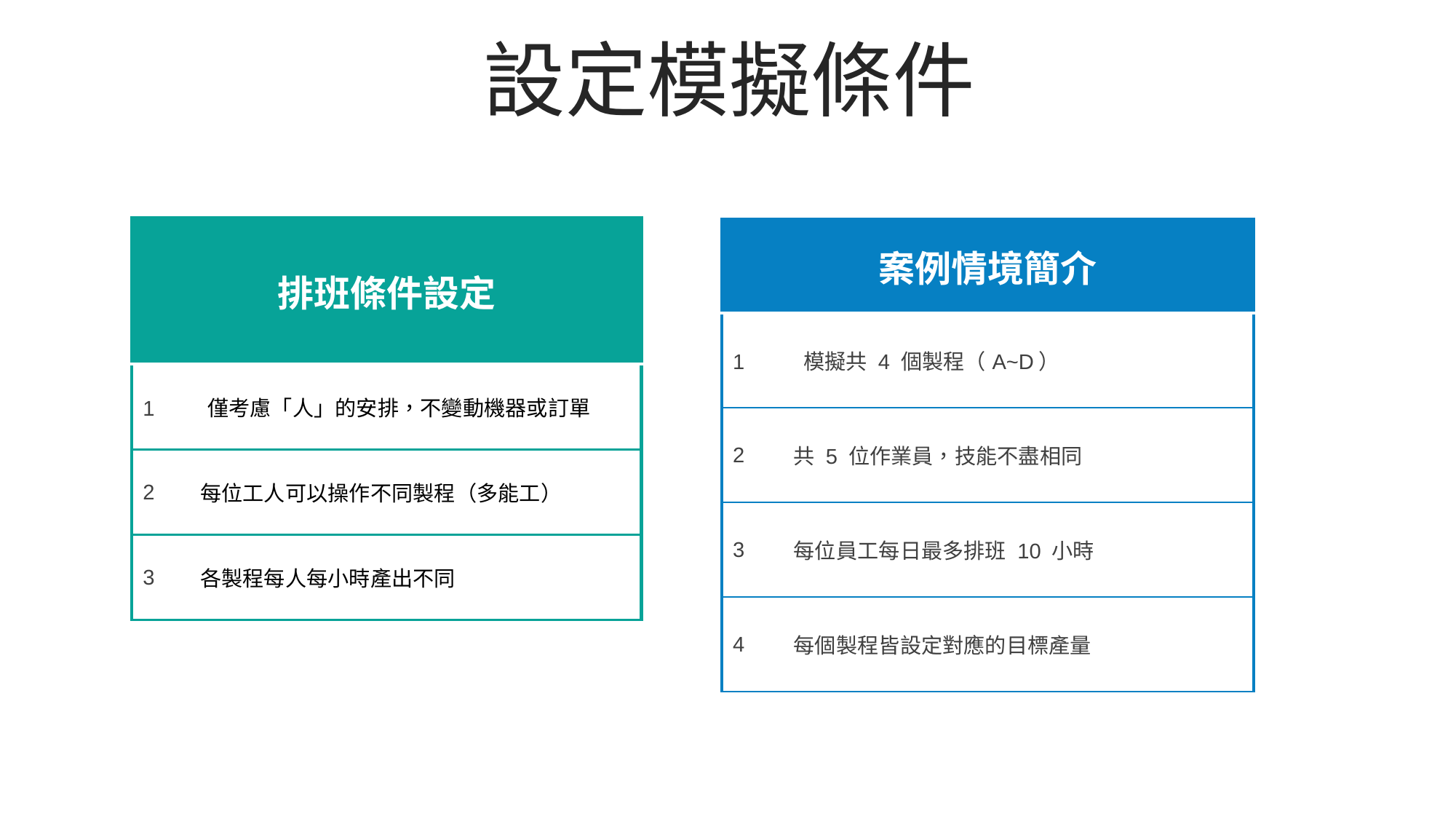

設定模擬條件
| 排班條件設定 |  |  |
| --- | --- | --- |
| 1 僅考慮「人」的安排，不變動機器或訂單 |  |  |
| 2 | 每位工人可以操作不同製程（多能工） |  |
| 3 | 各製程每人每小時產出不同 |  |
| 案例情境簡介 |  |  |
| --- | --- | --- |
| 1 模擬共 4 個製程（A~D） |  |  |
| 2 | 共 5 位作業員，技能不盡相同 |  |
| 3 | 每位員工每日最多排班 10 小時 |  |
| 4 | 每個製程皆設定對應的目標產量 |  |